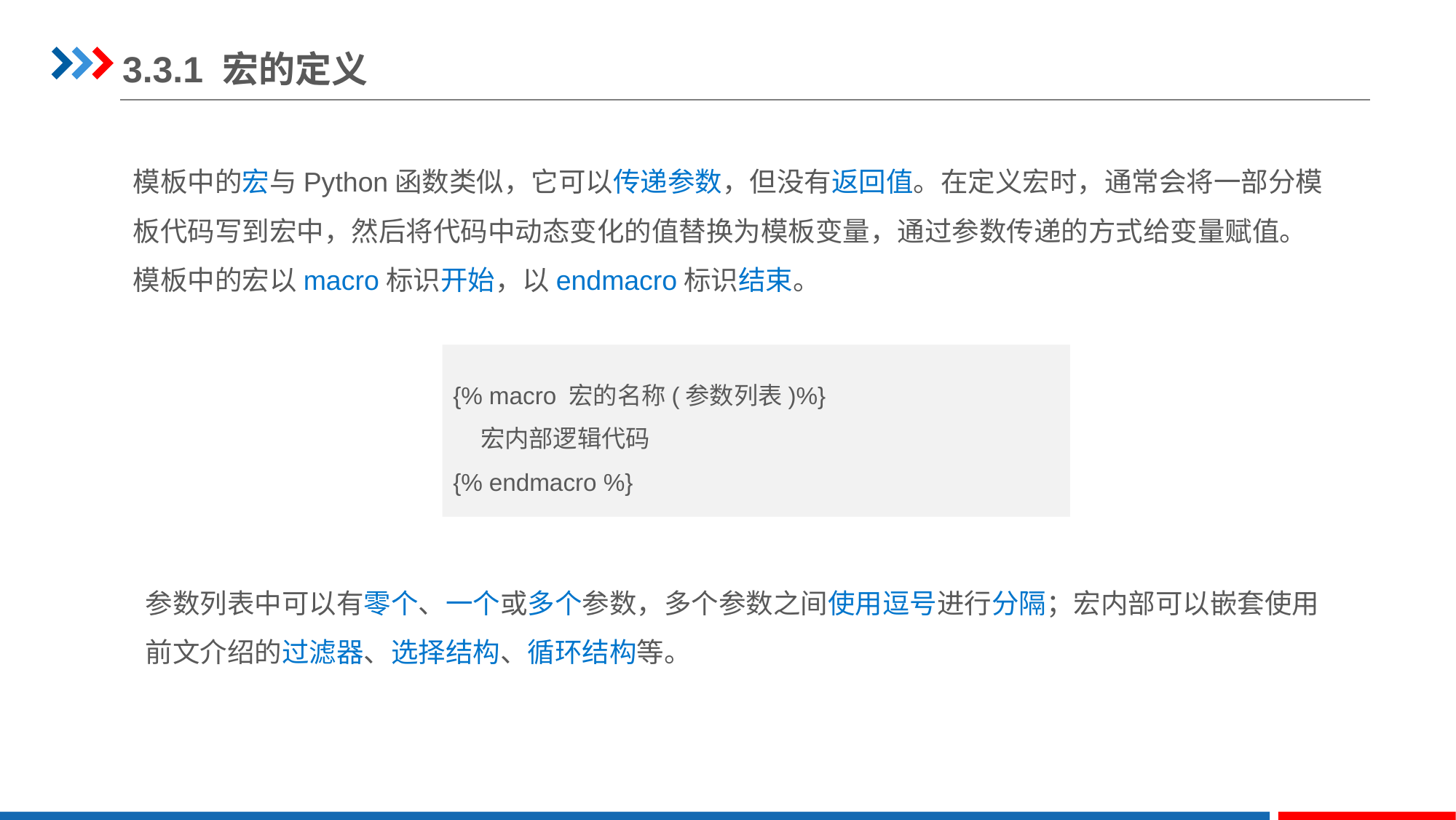

3.3.1 宏的定义
模板中的宏与Python函数类似，它可以传递参数，但没有返回值。在定义宏时，通常会将一部分模板代码写到宏中，然后将代码中动态变化的值替换为模板变量，通过参数传递的方式给变量赋值。
模板中的宏以macro标识开始，以endmacro标识结束。
{% macro 宏的名称(参数列表)%}
    宏内部逻辑代码
{% endmacro %}
参数列表中可以有零个、一个或多个参数，多个参数之间使用逗号进行分隔；宏内部可以嵌套使用前文介绍的过滤器、选择结构、循环结构等。